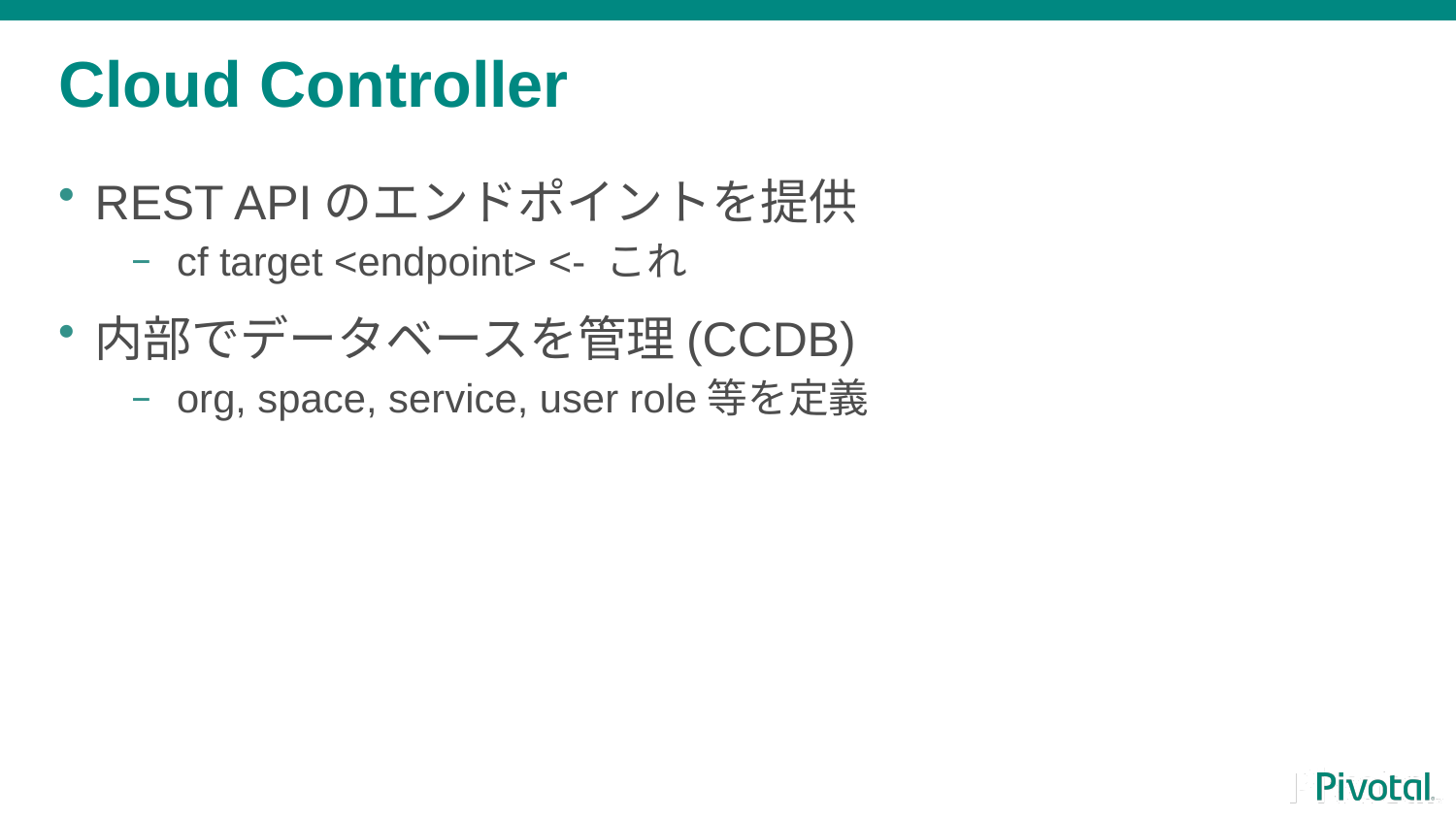

# Cloud Controller
REST APIのエンドポイントを提供
cf target <endpoint> <- これ
内部でデータベースを管理(CCDB)
org, space, service, user role等を定義